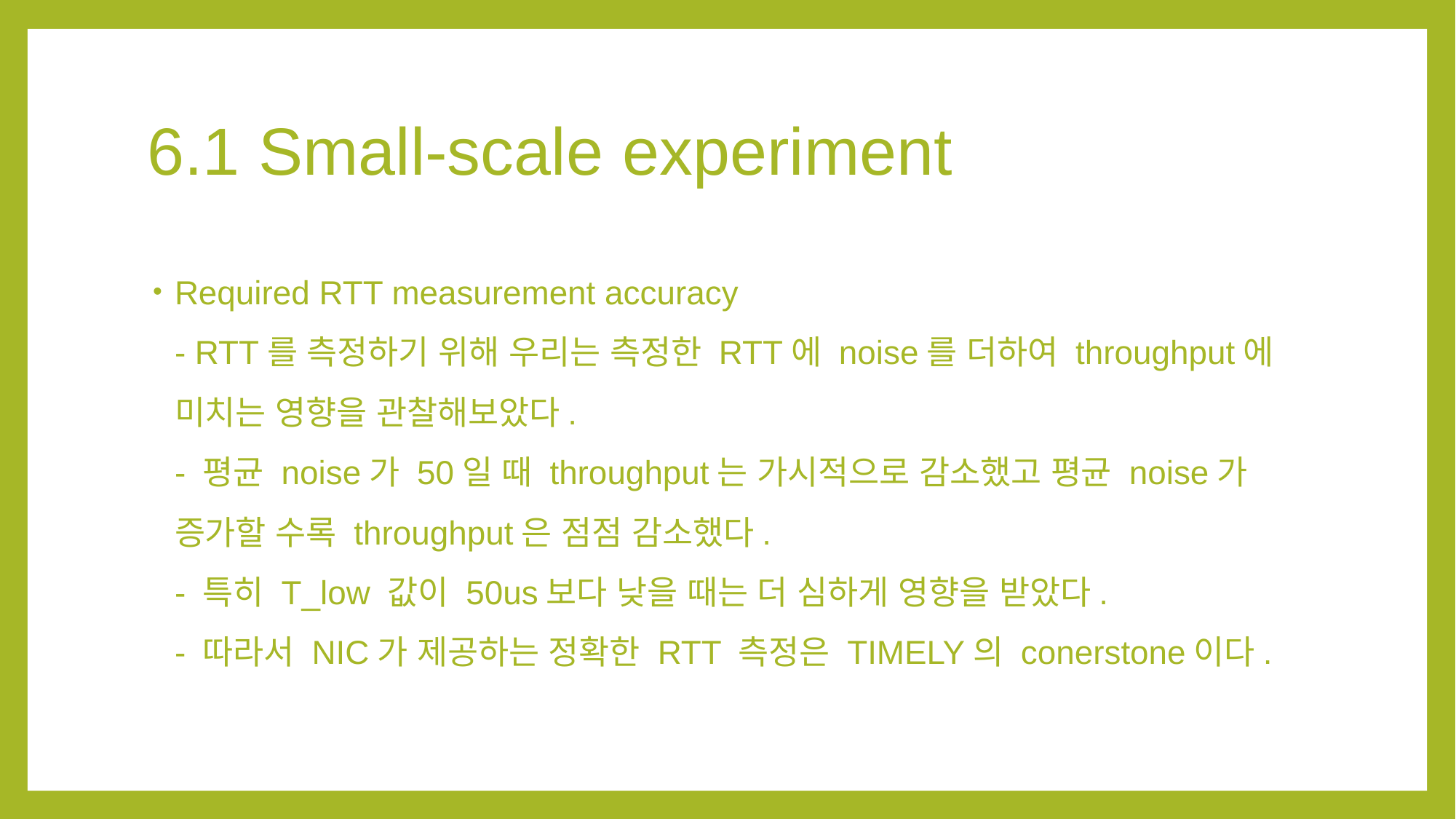

# 6.1 Small-scale experiment
Required RTT measurement accuracy
- RTT를 측정하기 위해 우리는 측정한 RTT에 noise를 더하여 throughput에 미치는 영향을 관찰해보았다.
- 평균 noise가 50일 때 throughput는 가시적으로 감소했고 평균 noise가 증가할 수록 throughput은 점점 감소했다.
- 특히 T_low 값이 50us보다 낮을 때는 더 심하게 영향을 받았다.
- 따라서 NIC가 제공하는 정확한 RTT 측정은 TIMELY의 conerstone이다.